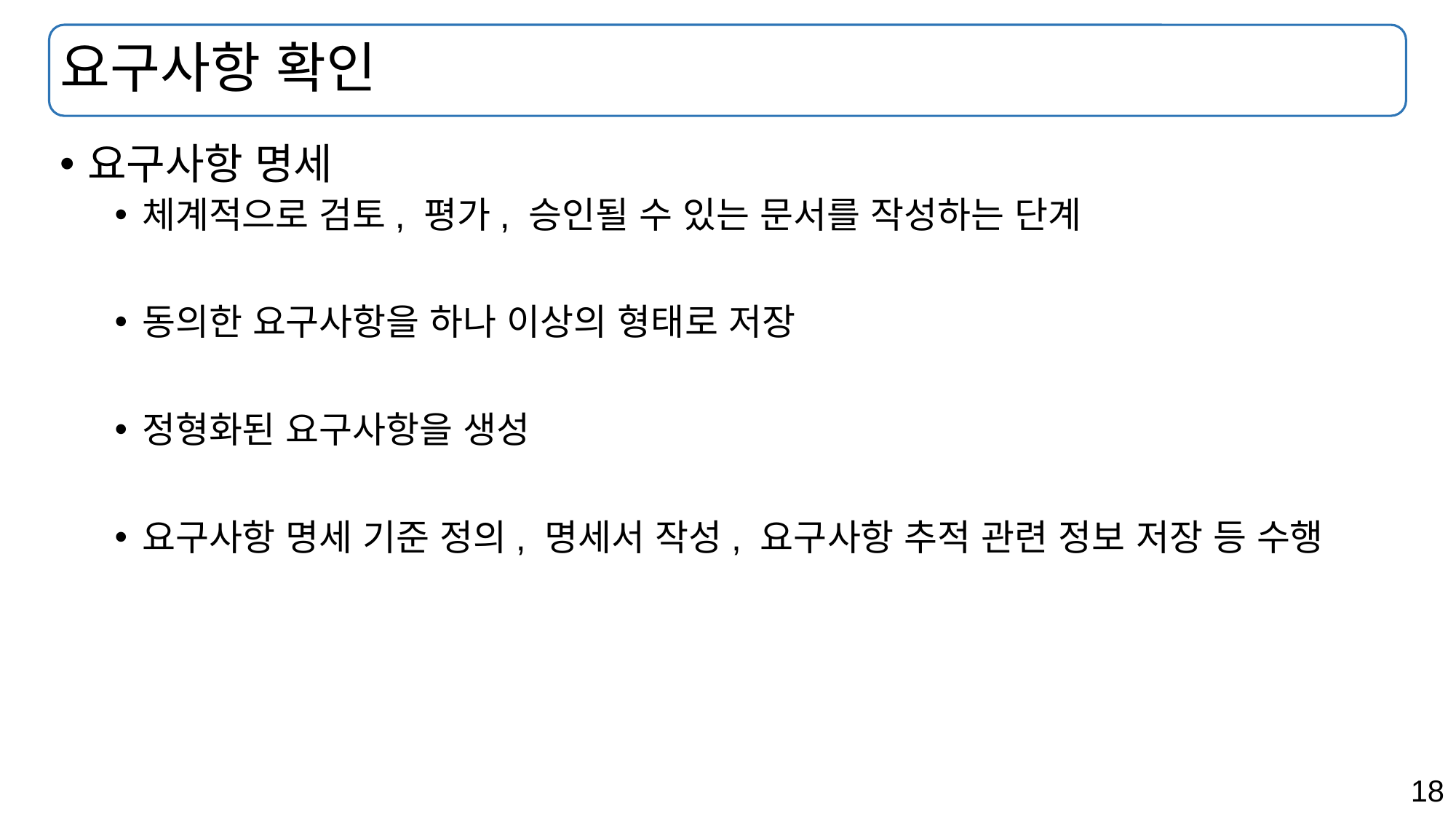

# 요구사항 확인
요구사항 명세
체계적으로 검토, 평가, 승인될 수 있는 문서를 작성하는 단계

동의한 요구사항을 하나 이상의 형태로 저장

정형화된 요구사항을 생성

요구사항 명세 기준 정의, 명세서 작성, 요구사항 추적 관련 정보 저장 등 수행